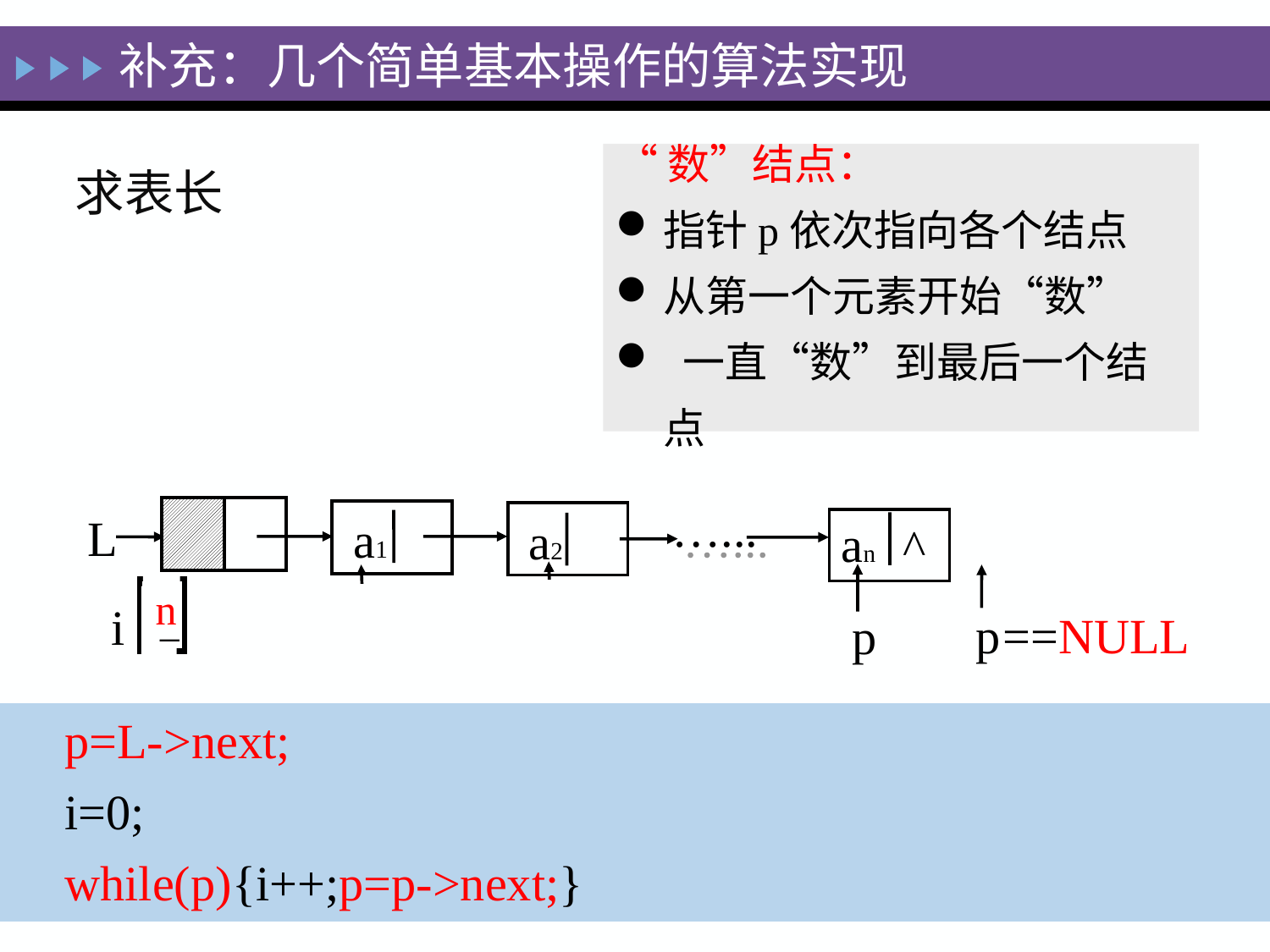

补充：几个简单基本操作的算法实现
“数”结点：
指针p依次指向各个结点
从第一个元素开始“数”
 一直“数”到最后一个结点
求表长
…...

L

a1

a2
     ^

an

p

p

p

p

n
0
i
1
2
==NULL
p=L->next;
i=0;
while(p){i++;p=p->next;}